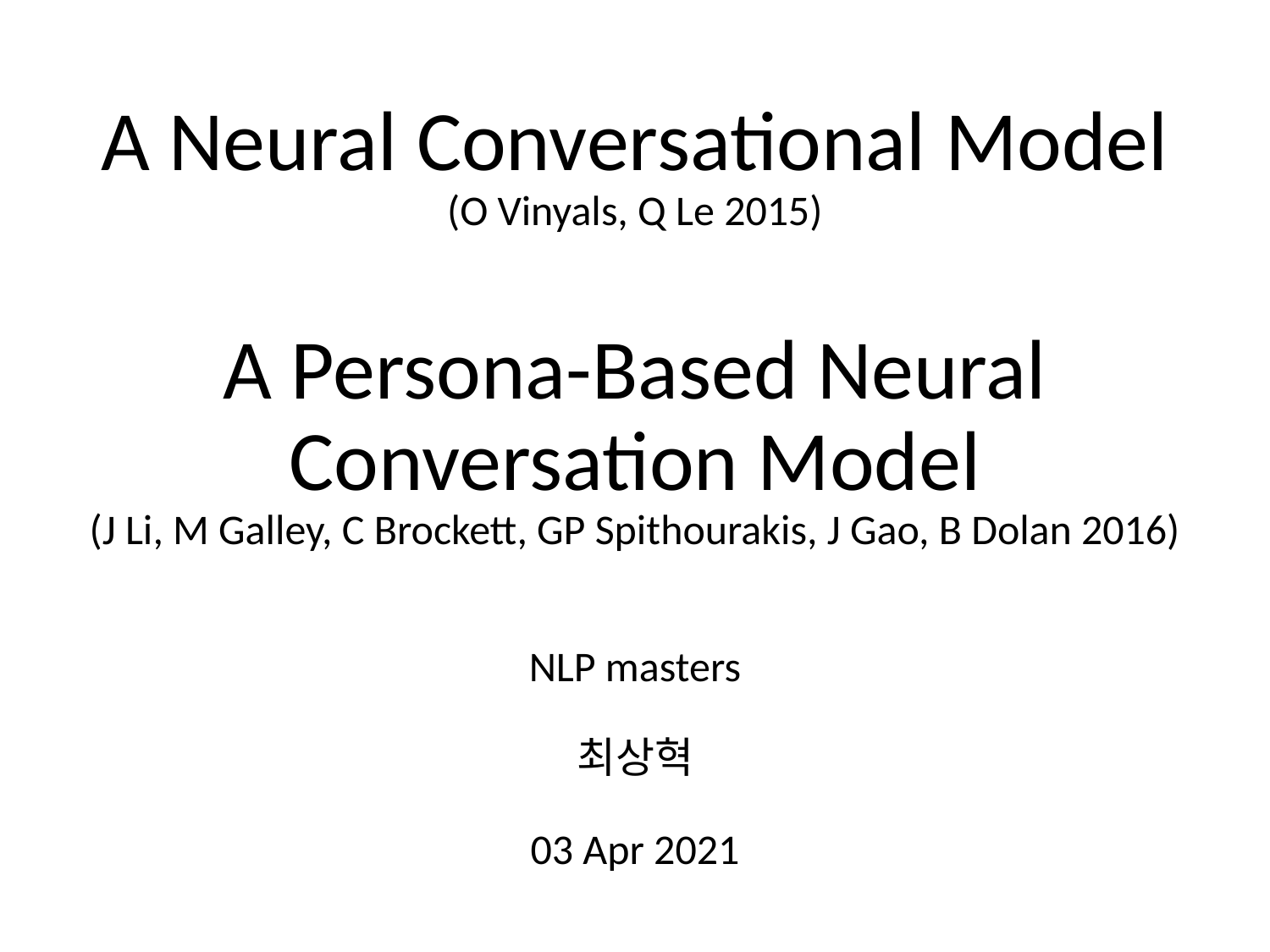

# A Neural Conversational Model (O Vinyals, Q Le 2015) A Persona-Based Neural Conversation Model (J Li, M Galley, C Brockett, GP Spithourakis, J Gao, B Dolan 2016)
NLP masters
최상혁
03 Apr 2021